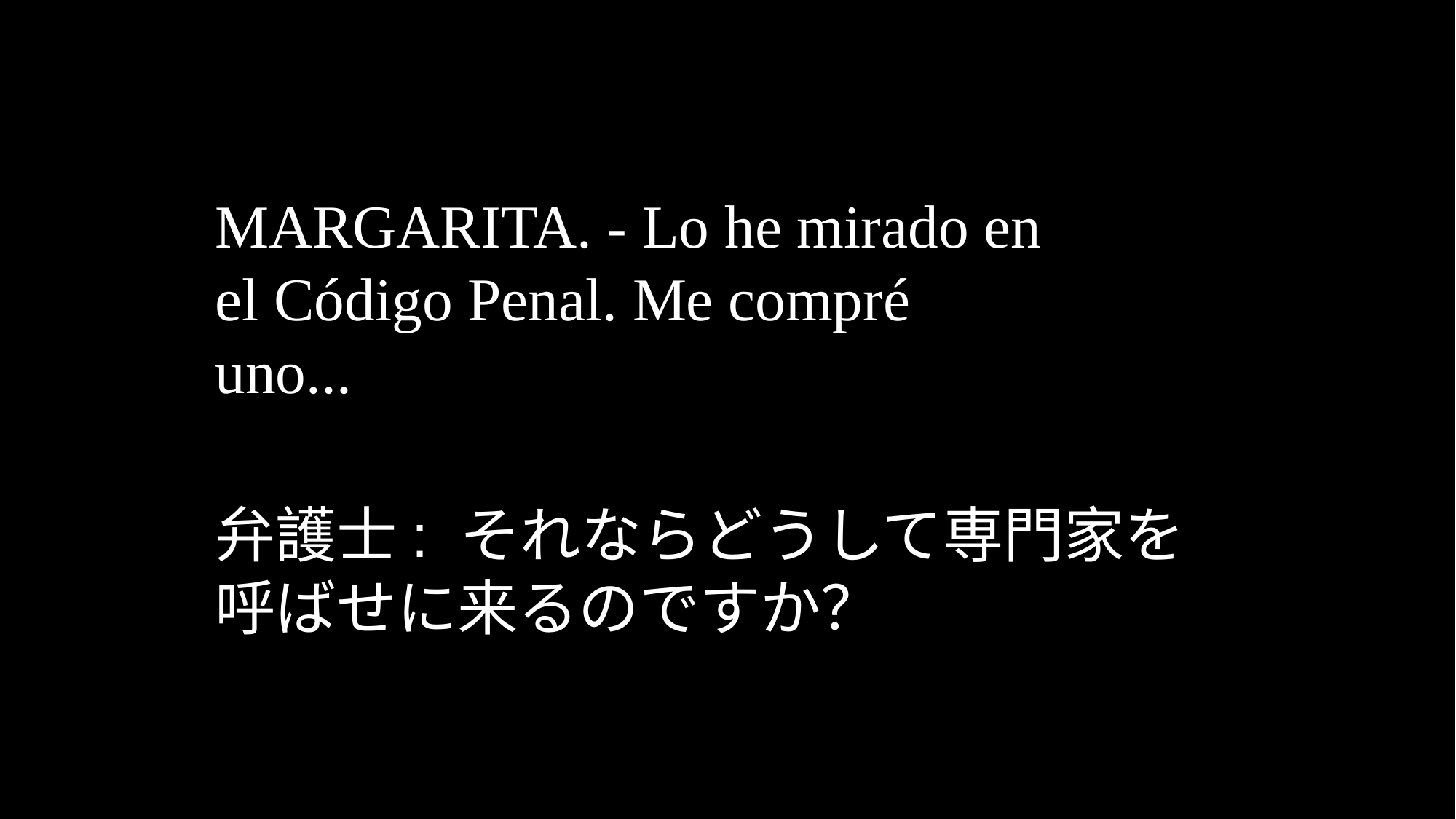

MARGARITA. - Lo he mirado en el Código Penal. Me compré uno...

弁護士: それならどうして専門家を呼ばせに来るのですか？